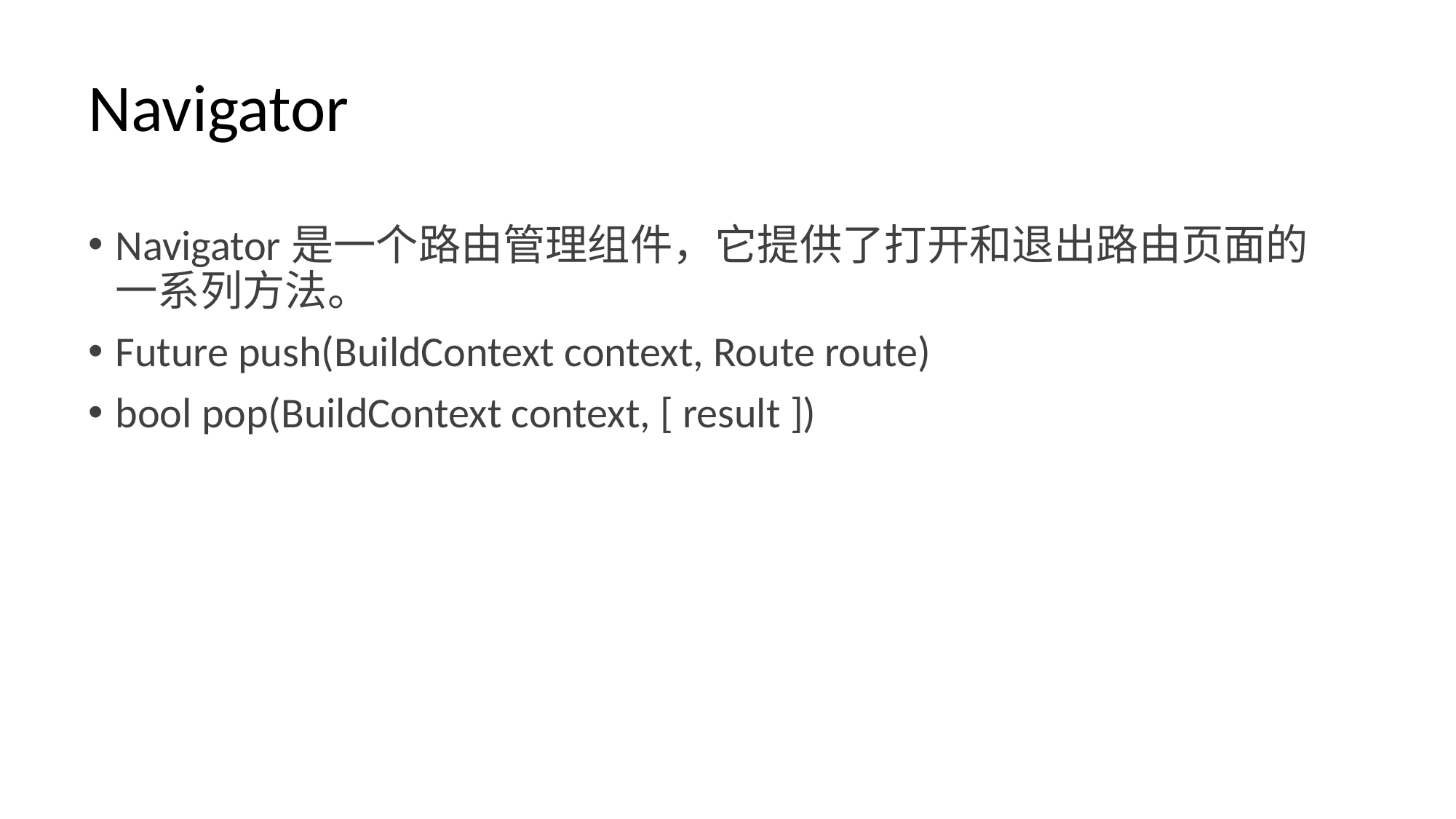

# Navigator
Navigator是一个路由管理组件，它提供了打开和退出路由页面的一系列方法。
Future push(BuildContext context, Route route)
bool pop(BuildContext context, [ result ])